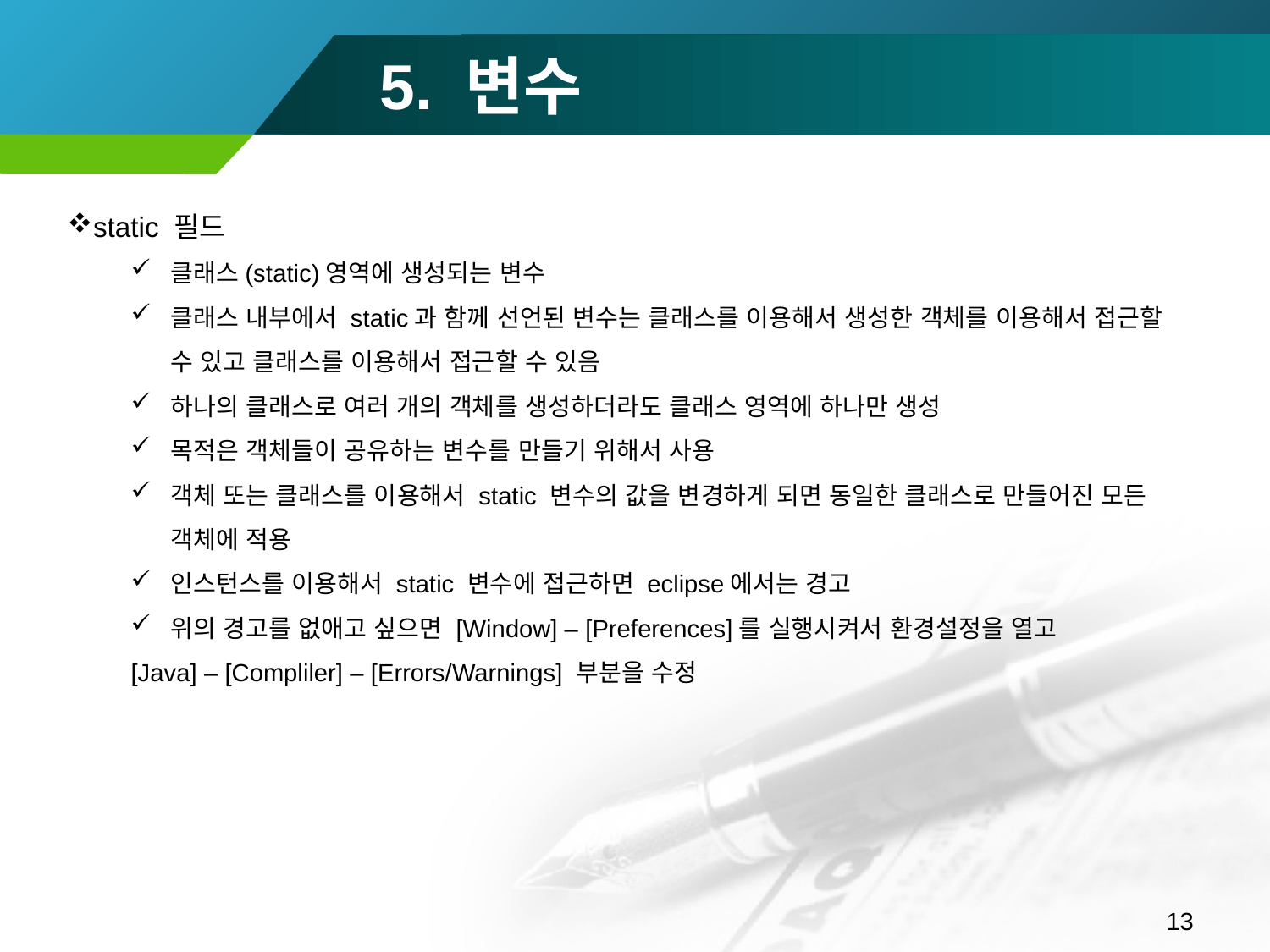

# 5. 변수
static 필드
클래스(static)영역에 생성되는 변수
클래스 내부에서 static과 함께 선언된 변수는 클래스를 이용해서 생성한 객체를 이용해서 접근할 수 있고 클래스를 이용해서 접근할 수 있음
하나의 클래스로 여러 개의 객체를 생성하더라도 클래스 영역에 하나만 생성
목적은 객체들이 공유하는 변수를 만들기 위해서 사용
객체 또는 클래스를 이용해서 static 변수의 값을 변경하게 되면 동일한 클래스로 만들어진 모든 객체에 적용
인스턴스를 이용해서 static 변수에 접근하면 eclipse에서는 경고
위의 경고를 없애고 싶으면 [Window] – [Preferences]를 실행시켜서 환경설정을 열고
[Java] – [Compliler] – [Errors/Warnings] 부분을 수정
13